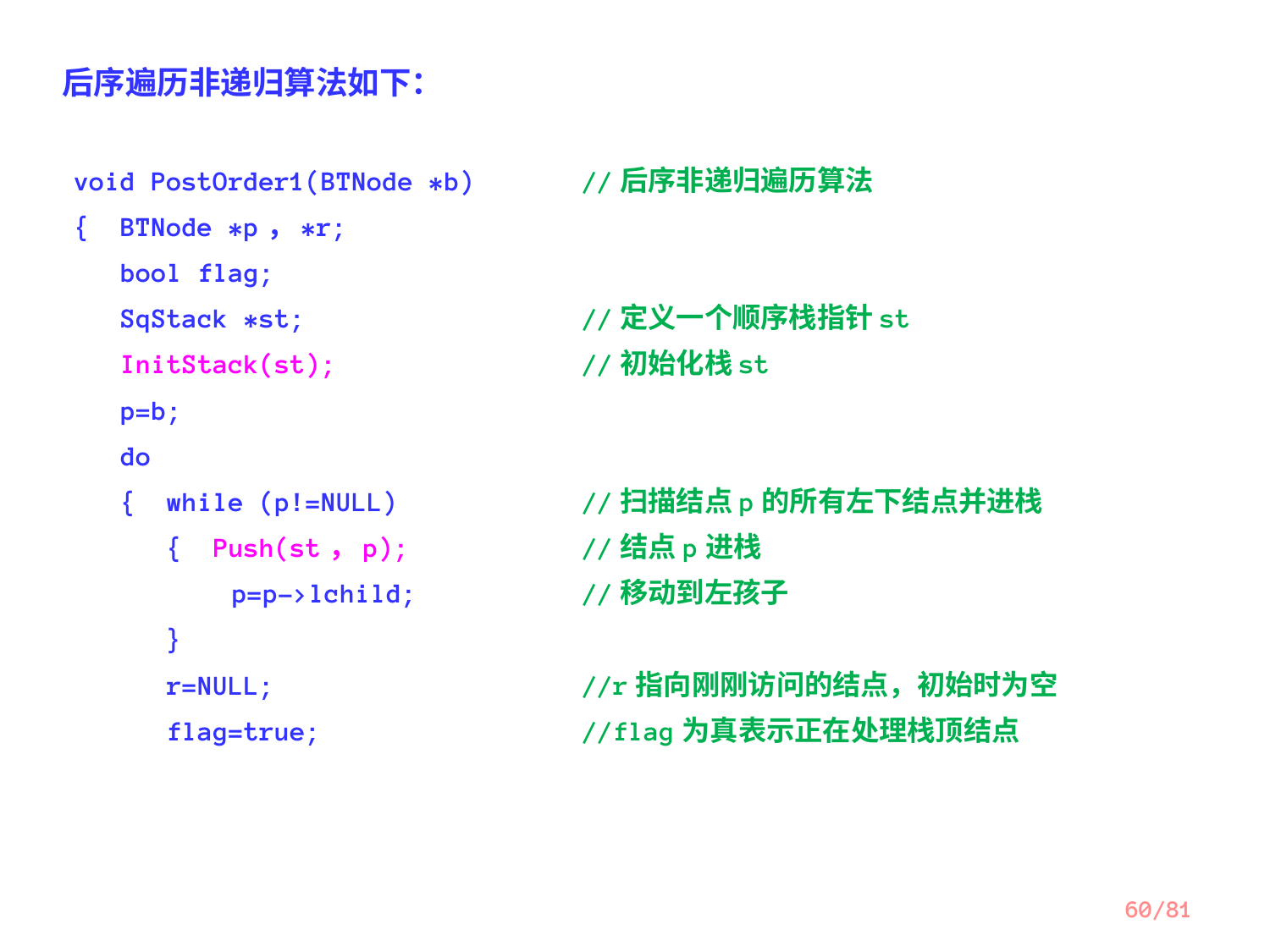

后序遍历非递归算法如下：
void PostOrder1(BTNode *b)	//后序非递归遍历算法
{  BTNode *p，*r;
   bool flag;
   SqStack *st;			//定义一个顺序栈指针st
   InitStack(st);		//初始化栈st
   p=b;
   do
   {  while (p!=NULL)		//扫描结点p的所有左下结点并进栈
      {  Push(st，p);		//结点p进栈
	  p=p->lchild;		//移动到左孩子
      }
      r=NULL;			//r指向刚刚访问的结点，初始时为空
      flag=true;			//flag为真表示正在处理栈顶结点
60/81